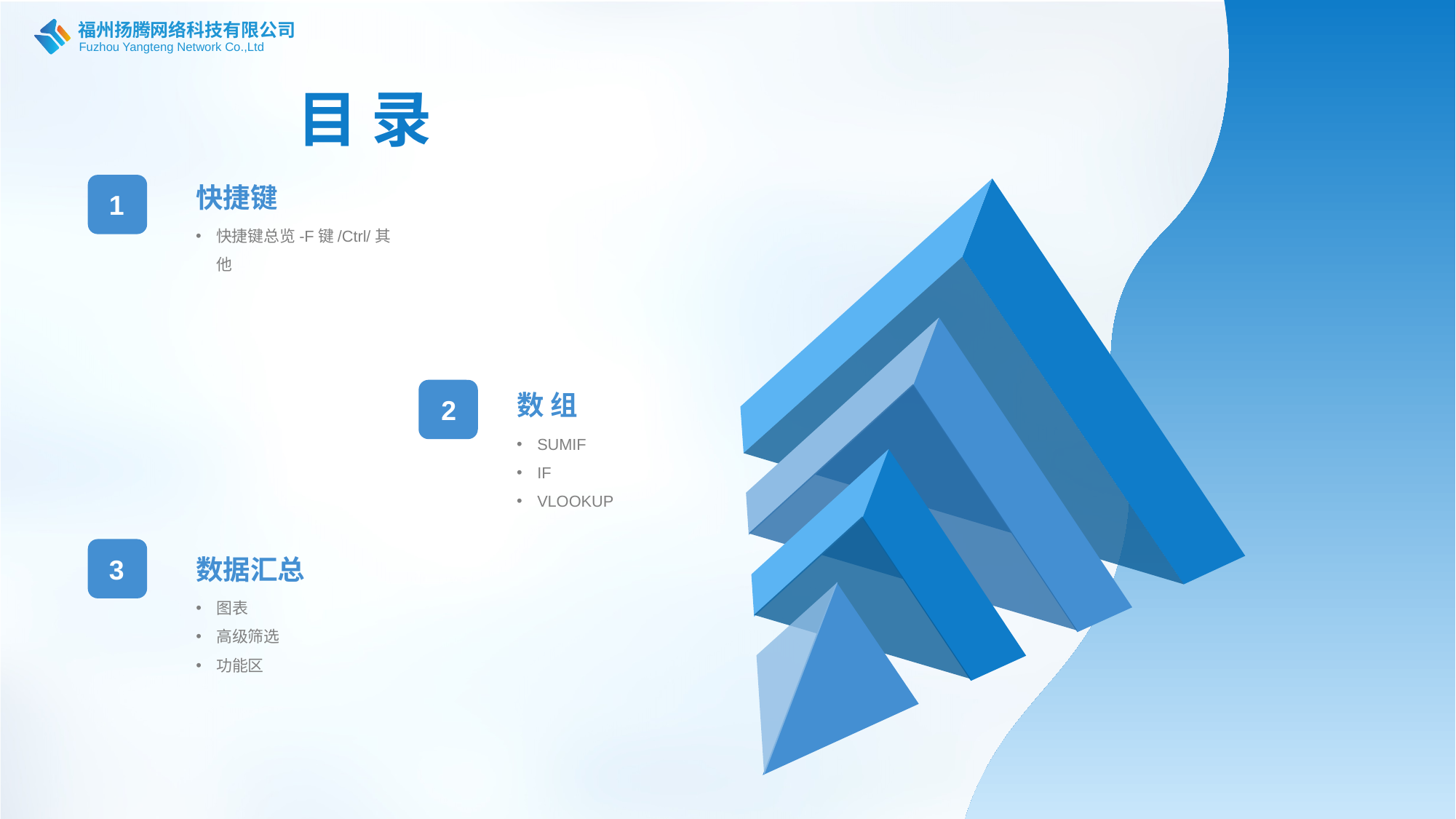

目 录
快捷键

快捷键总览-F键/Ctrl/其他

1

2
数 组

SUMIF
IF
VLOOKUP

3
数据汇总

图表
高级筛选
功能区